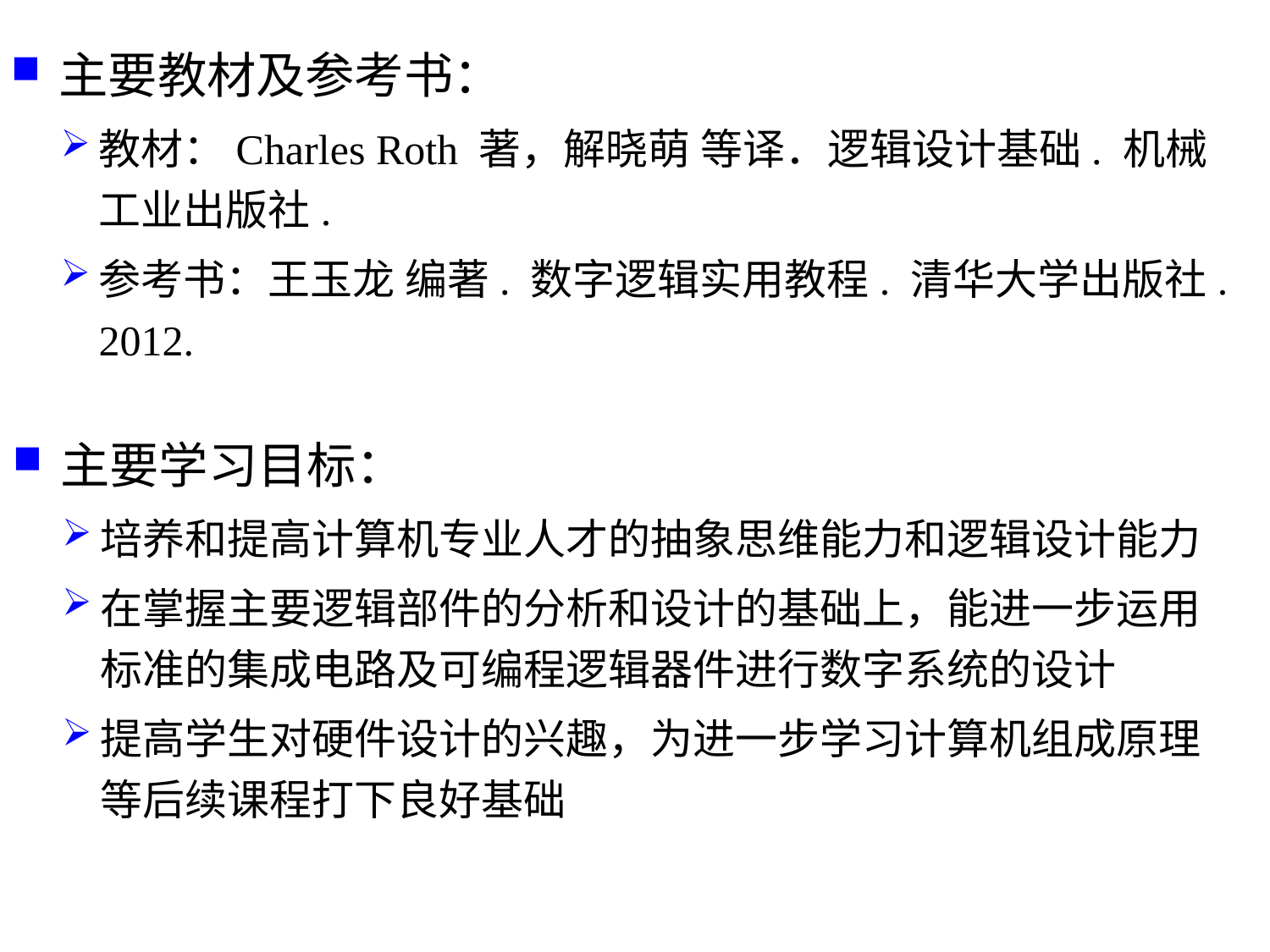

主要教材及参考书：
教材：Charles Roth 著，解晓萌 等译．逻辑设计基础. 机械工业出版社.
参考书：王玉龙 编著. 数字逻辑实用教程. 清华大学出版社. 2012.
主要学习目标：
培养和提高计算机专业人才的抽象思维能力和逻辑设计能力
在掌握主要逻辑部件的分析和设计的基础上，能进一步运用标准的集成电路及可编程逻辑器件进行数字系统的设计
提高学生对硬件设计的兴趣，为进一步学习计算机组成原理等后续课程打下良好基础